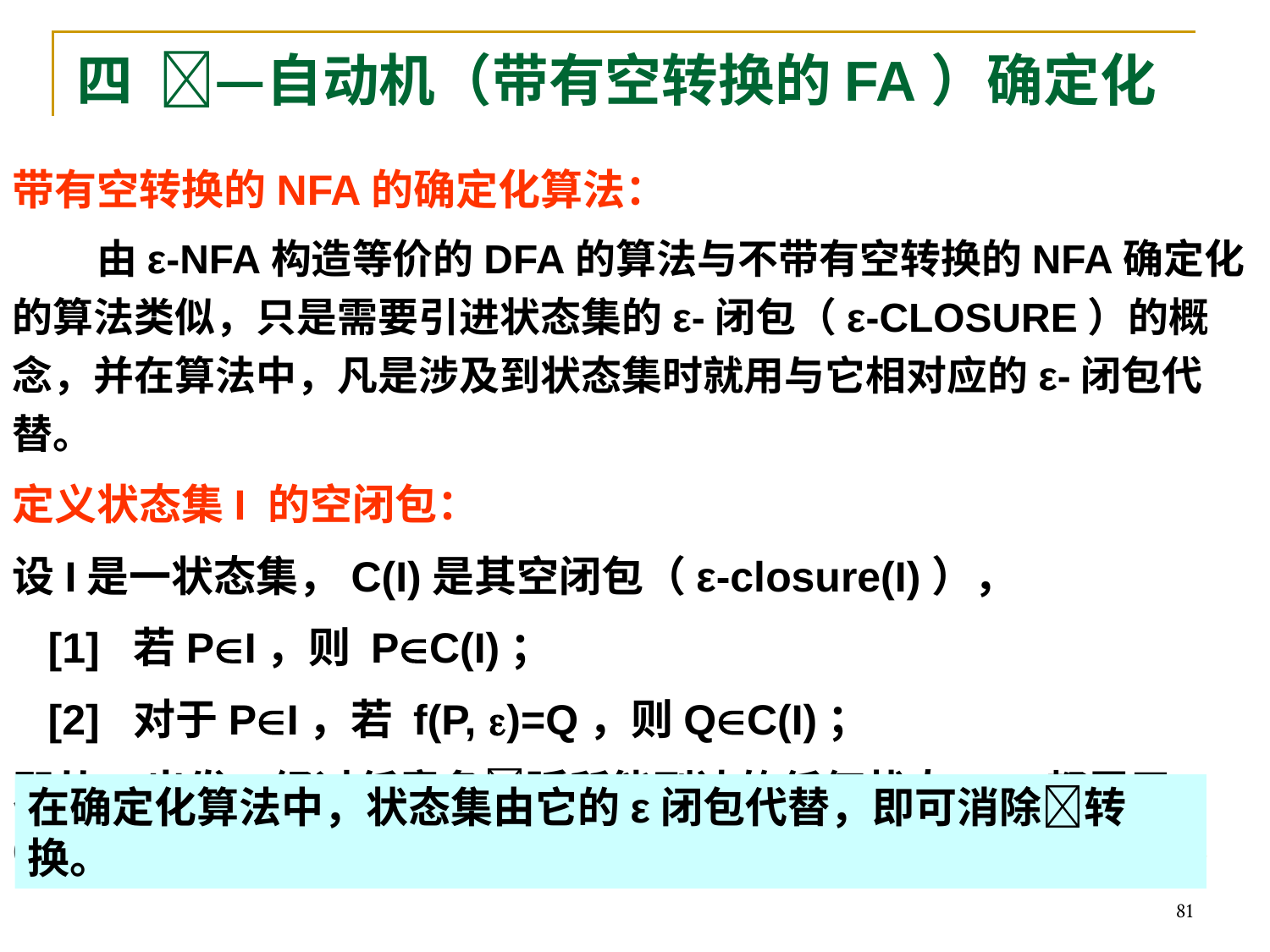

# 四  ε—自动机（带有空转换的FA）确定化
带有空转换的NFA的确定化算法：
        由ε-NFA构造等价的DFA的算法与不带有空转换的NFA确定化的算法类似，只是需要引进状态集的ε-闭包（ε-CLOSURE）的概念，并在算法中，凡是涉及到状态集时就用与它相对应的ε-闭包代替。
定义状态集I 的空闭包：
设I是一状态集，C(I)是其空闭包（ε-closure(I)），
   [1]  若P∈I，则 P∈C(I)；
   [2]  对于P∈I，若 f(P, ε)=Q，则Q∈C(I)；
即从P出发，经过任意条ε弧所能到达的任何状态Q，都属于C(I)。
在确定化算法中，状态集由它的ε闭包代替，即可消除ε转换。
81